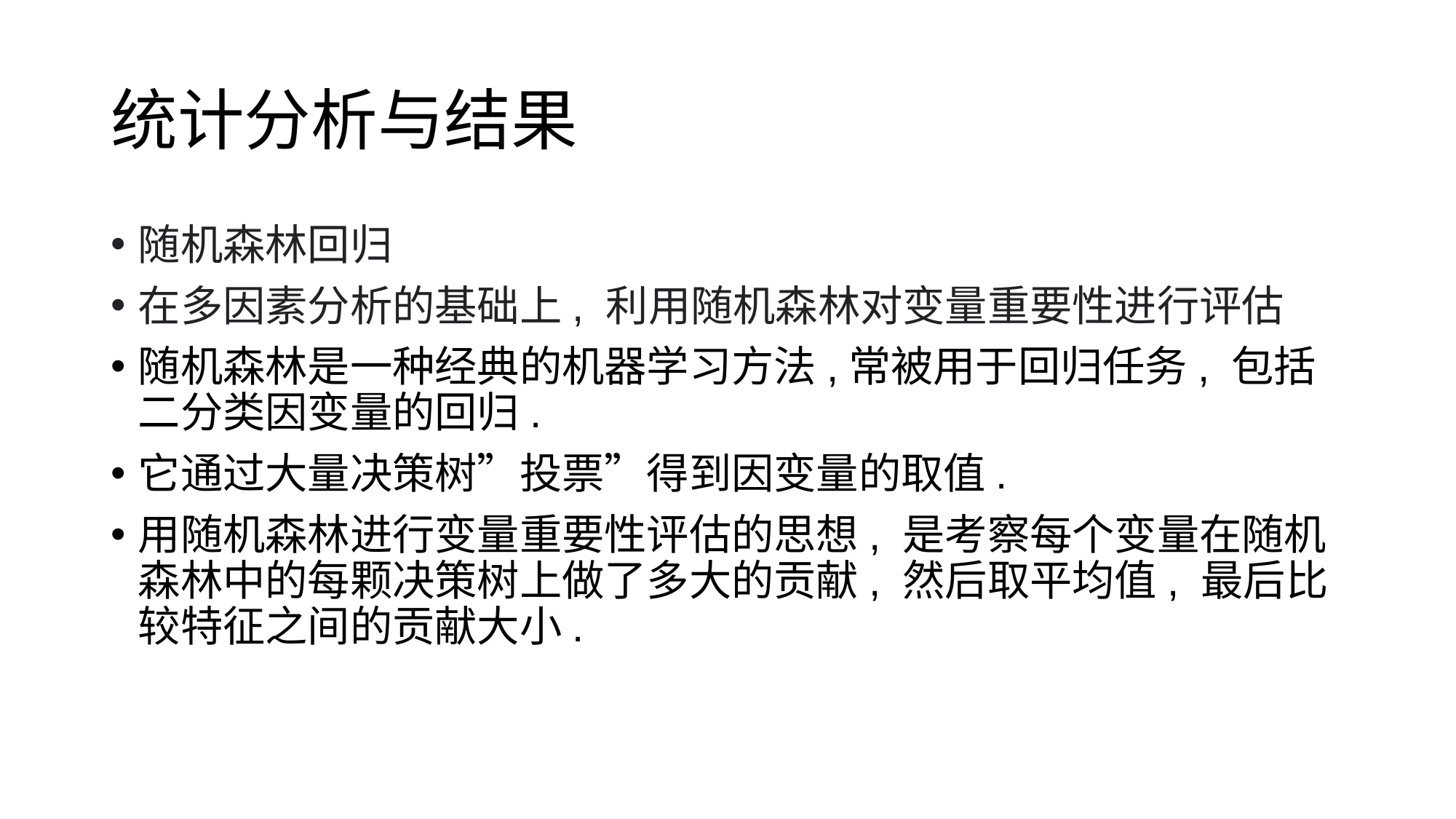

# 统计分析与结果
随机森林回归
在多因素分析的基础上, 利用随机森林对变量重要性进行评估
随机森林是一种经典的机器学习方法,常被用于回归任务, 包括二分类因变量的回归.
它通过大量决策树”投票”得到因变量的取值.
用随机森林进行变量重要性评估的思想, 是考察每个变量在随机森林中的每颗决策树上做了多大的贡献, 然后取平均值, 最后比较特征之间的贡献大小.